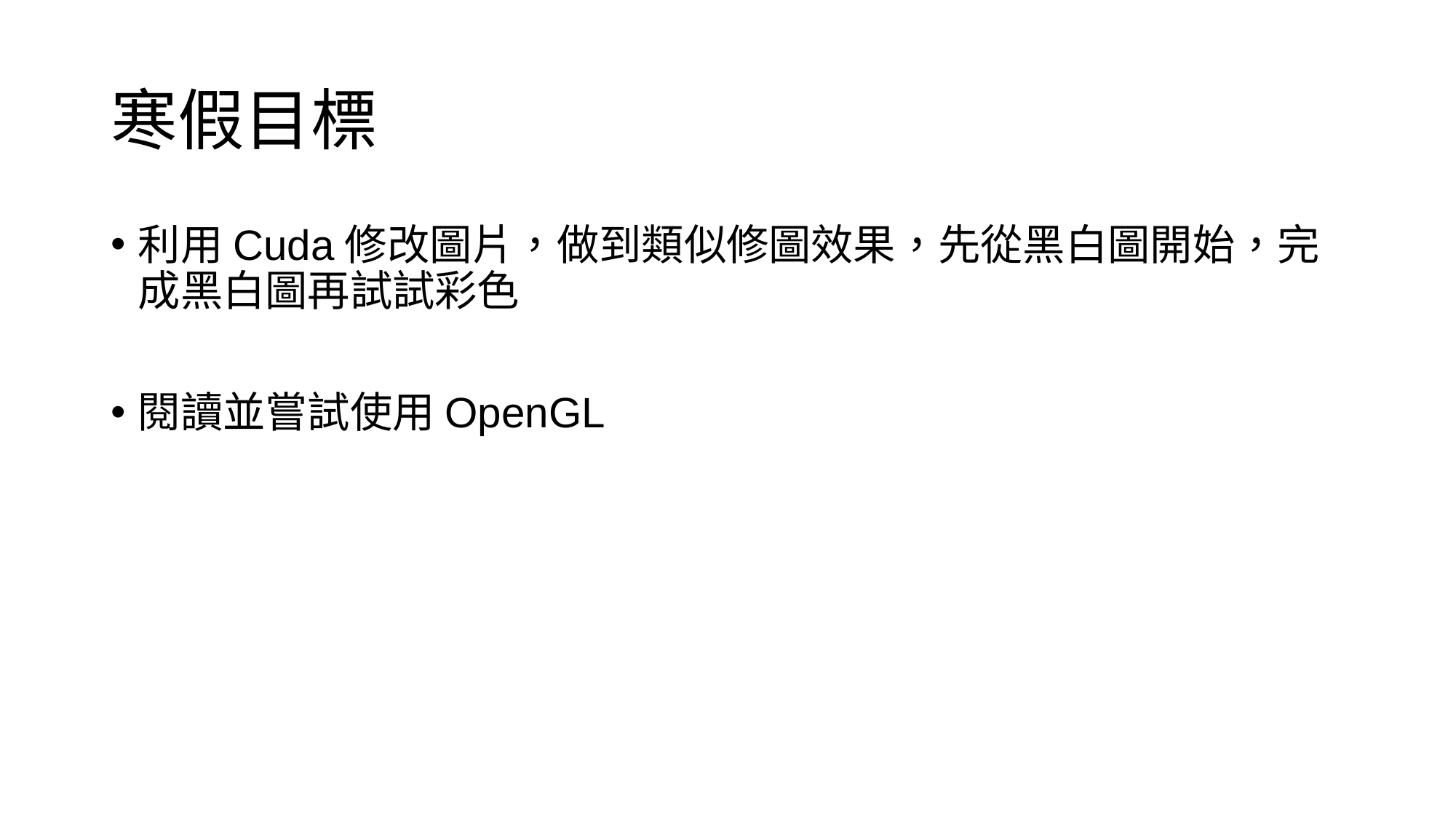

# 寒假目標
利用Cuda修改圖片，做到類似修圖效果，先從黑白圖開始，完成黑白圖再試試彩色

閱讀並嘗試使用OpenGL